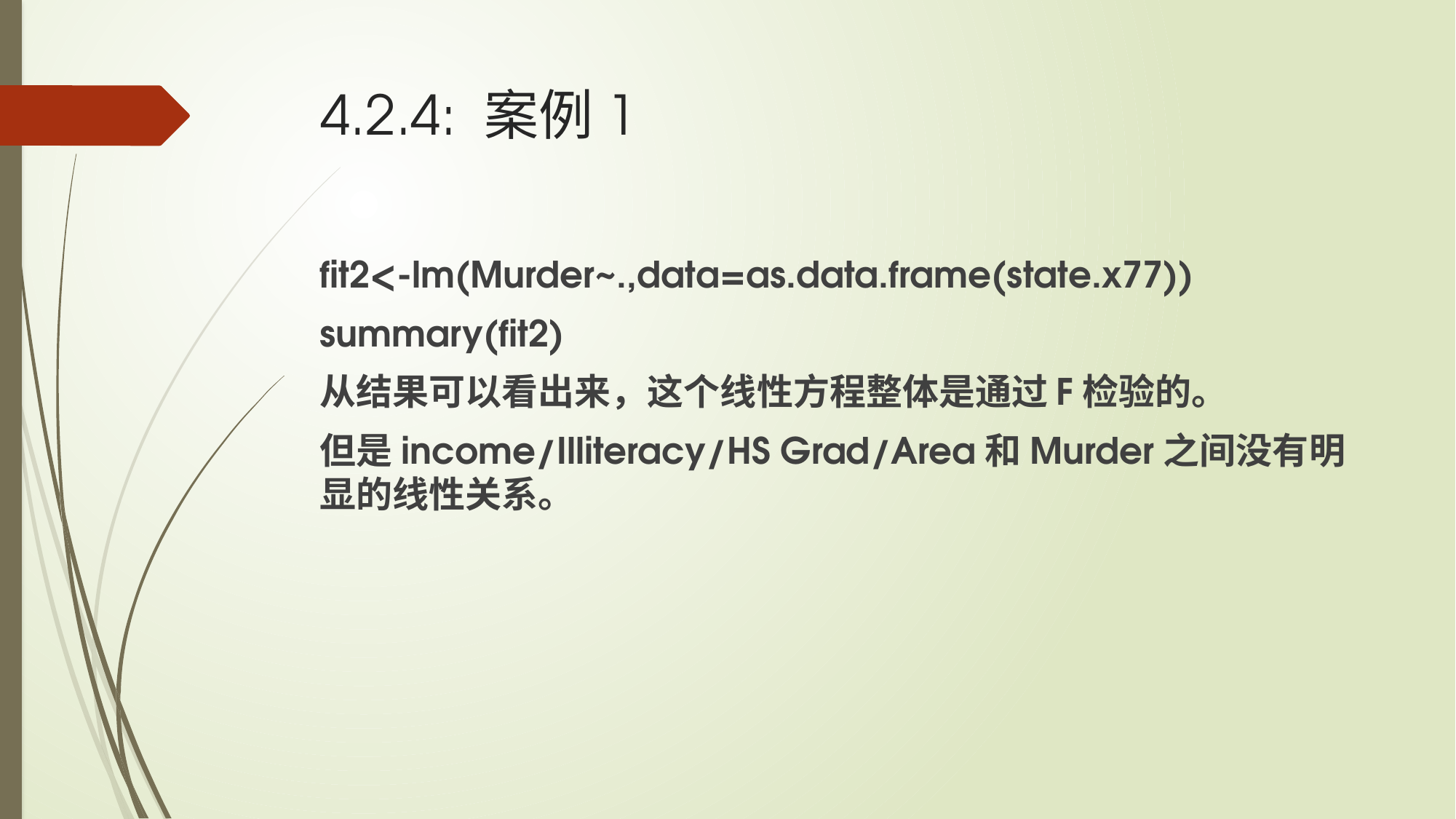

# 4.2.4: 案例1
fit2<-lm(Murder~.,data=as.data.frame(state.x77))
summary(fit2)
从结果可以看出来，这个线性方程整体是通过F检验的。
但是income/Illiteracy/HS Grad/Area和Murder之间没有明显的线性关系。